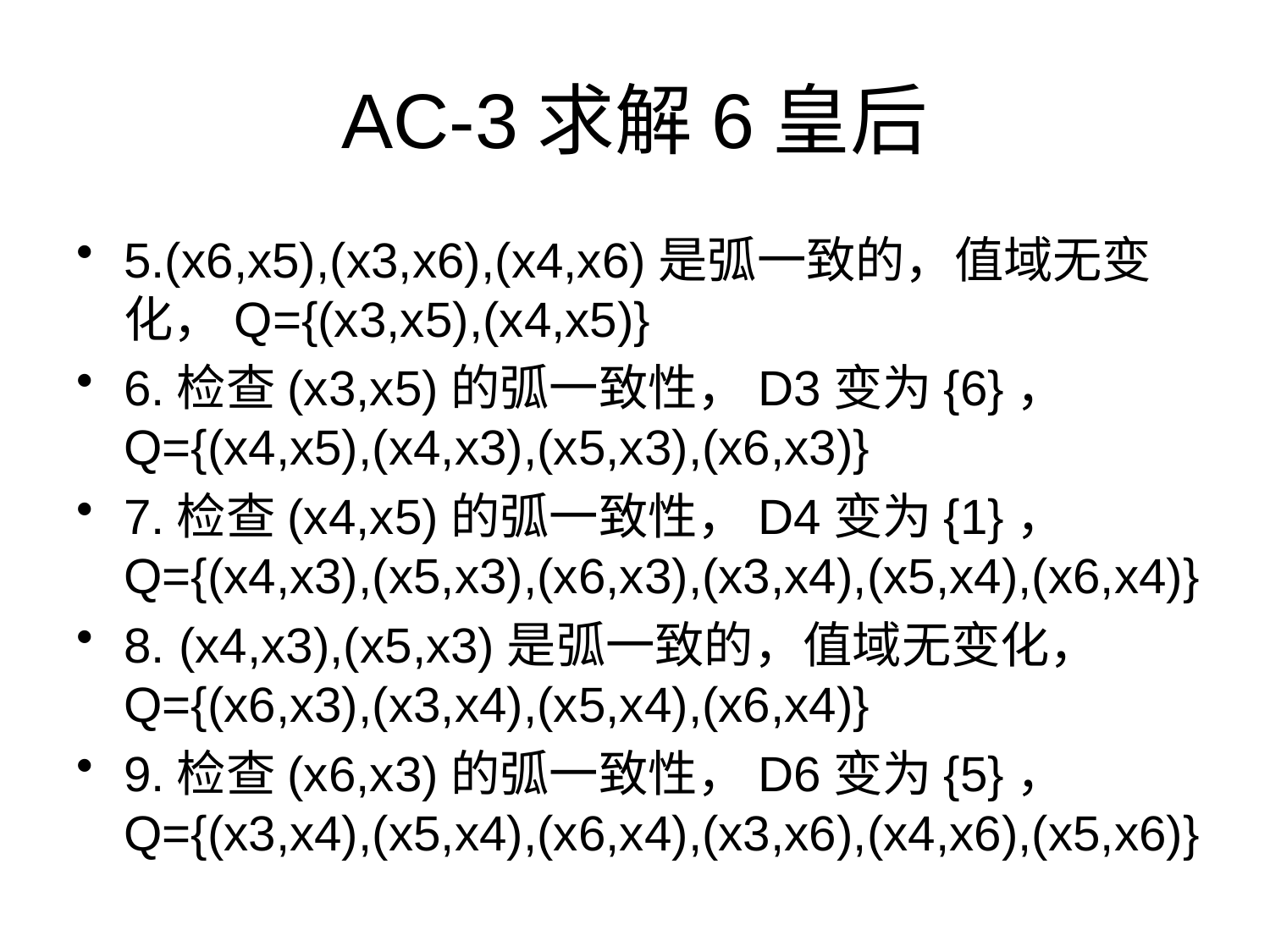

# AC-3求解6皇后
5.(x6,x5),(x3,x6),(x4,x6)是弧一致的，值域无变化，Q={(x3,x5),(x4,x5)}
6.检查(x3,x5)的弧一致性，D3变为{6}， Q={(x4,x5),(x4,x3),(x5,x3),(x6,x3)}
7.检查(x4,x5)的弧一致性，D4变为{1}， Q={(x4,x3),(x5,x3),(x6,x3),(x3,x4),(x5,x4),(x6,x4)}
8. (x4,x3),(x5,x3)是弧一致的，值域无变化， Q={(x6,x3),(x3,x4),(x5,x4),(x6,x4)}
9.检查(x6,x3)的弧一致性，D6变为{5}， Q={(x3,x4),(x5,x4),(x6,x4),(x3,x6),(x4,x6),(x5,x6)}